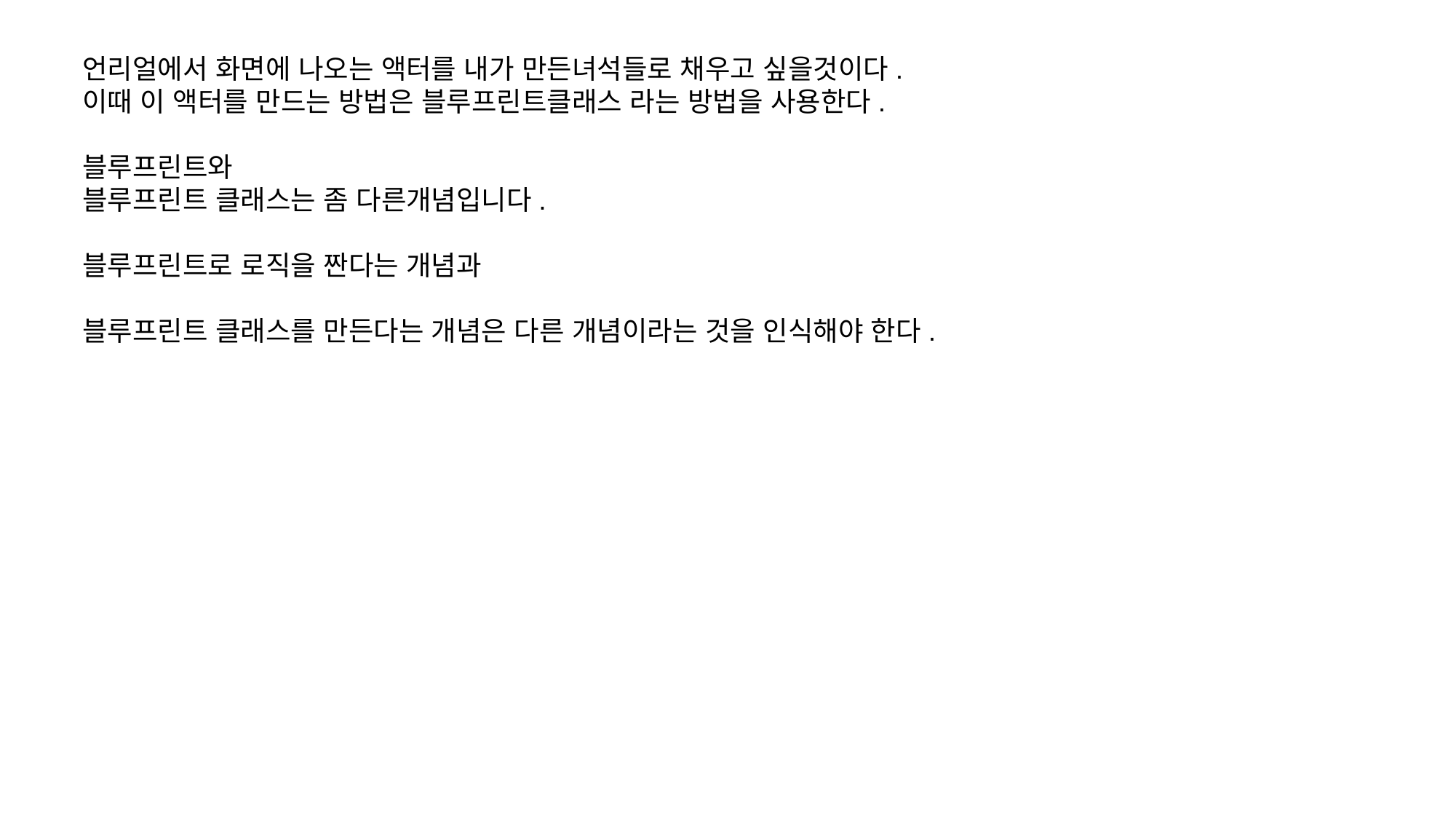

언리얼에서 화면에 나오는 액터를 내가 만든녀석들로 채우고 싶을것이다.
이때 이 액터를 만드는 방법은 블루프린트클래스 라는 방법을 사용한다.

블루프린트와
블루프린트 클래스는 좀 다른개념입니다.

블루프린트로 로직을 짠다는 개념과

블루프린트 클래스를 만든다는 개념은 다른 개념이라는 것을 인식해야 한다.